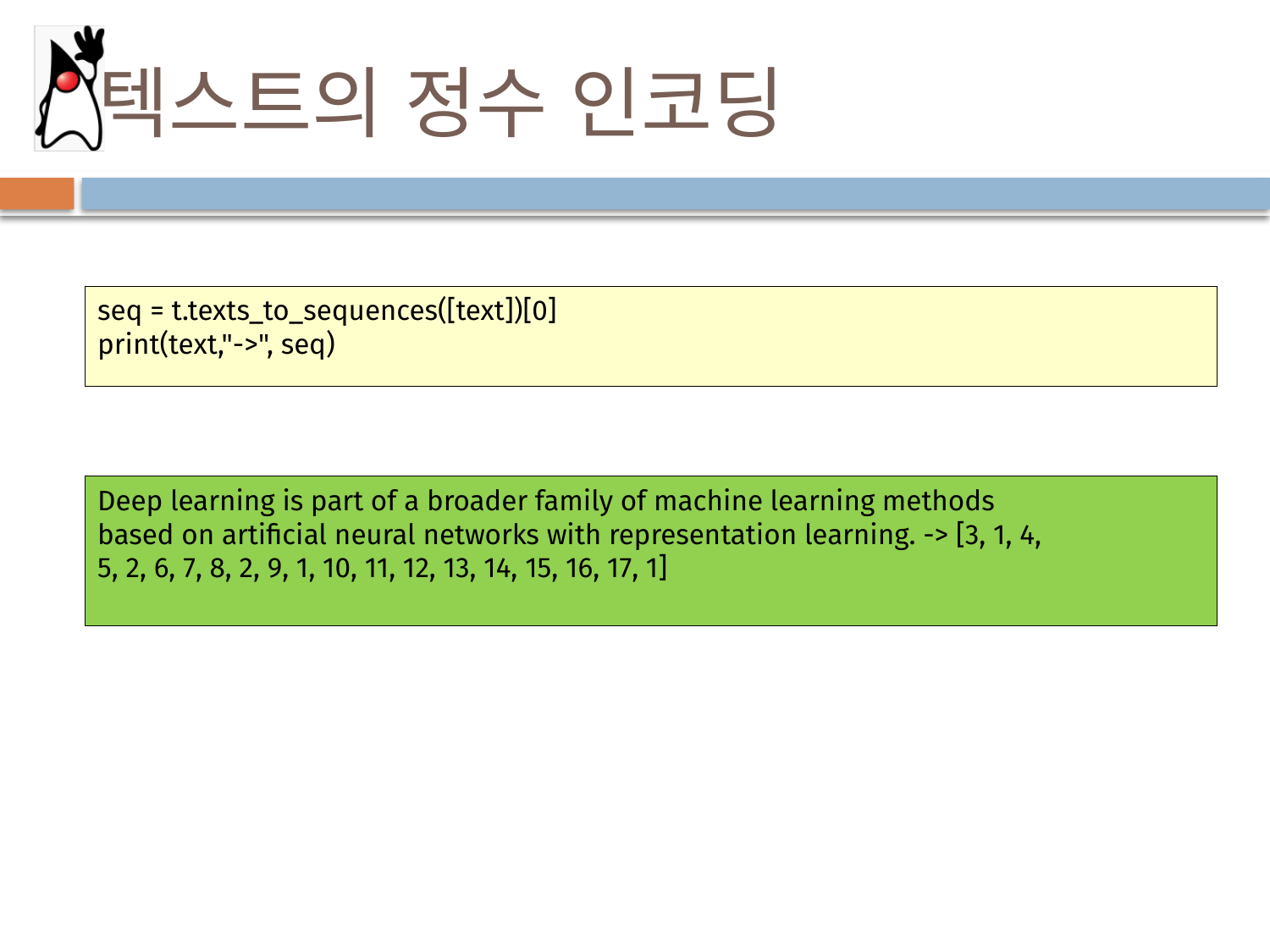

# 텍스트의 정수 인코딩
seq = t.texts_to_sequences([text])[0]
print(text,"->", seq)
Deep learning is part of a broader family of machine learning methods
based on artificial neural networks with representation learning. -> [3, 1, 4,
5, 2, 6, 7, 8, 2, 9, 1, 10, 11, 12, 13, 14, 15, 16, 17, 1]